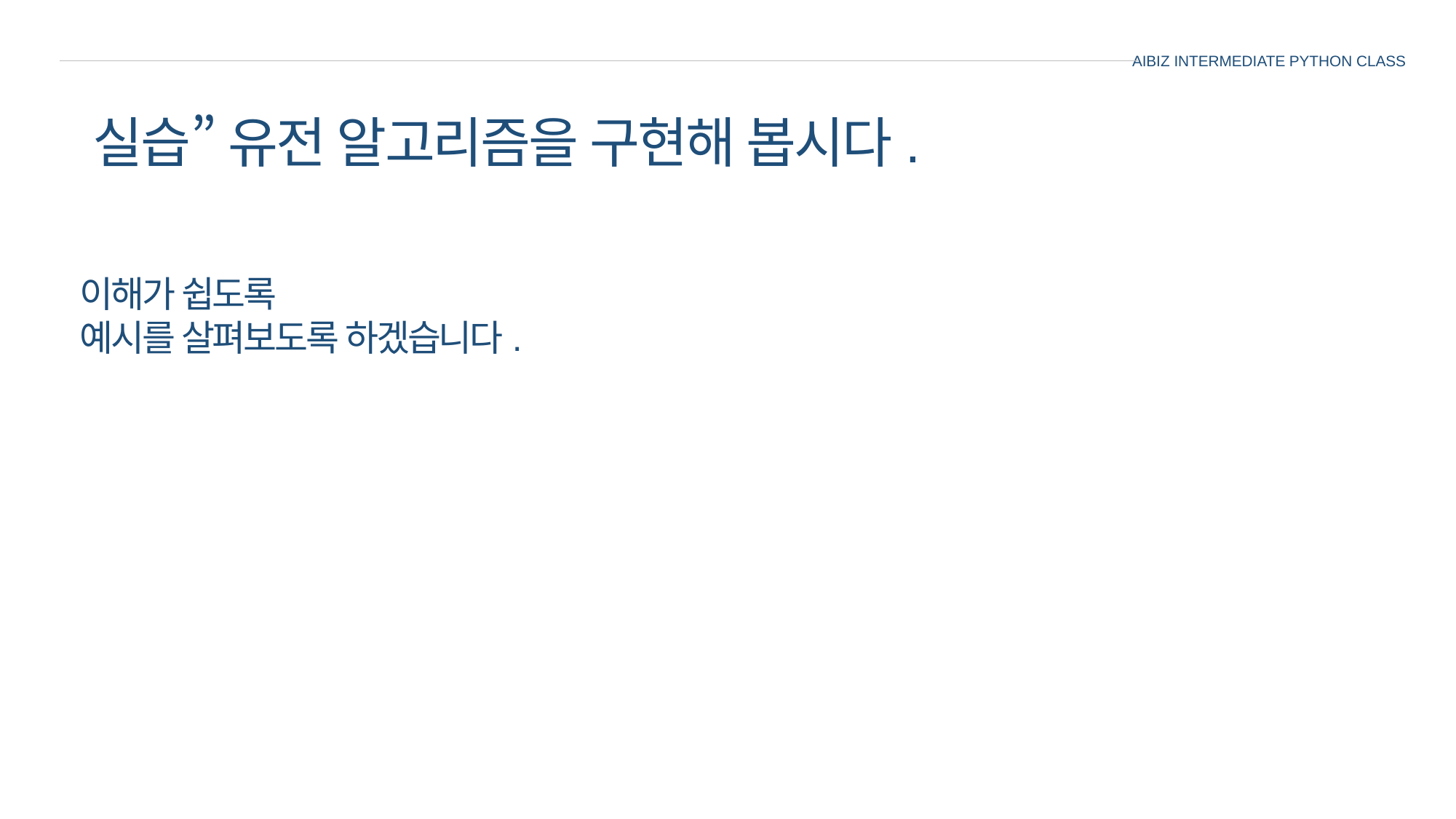

AIBIZ INTERMEDIATE PYTHON CLASS
실습” 유전 알고리즘을 구현해 봅시다.
이해가 쉽도록
예시를 살펴보도록 하겠습니다.